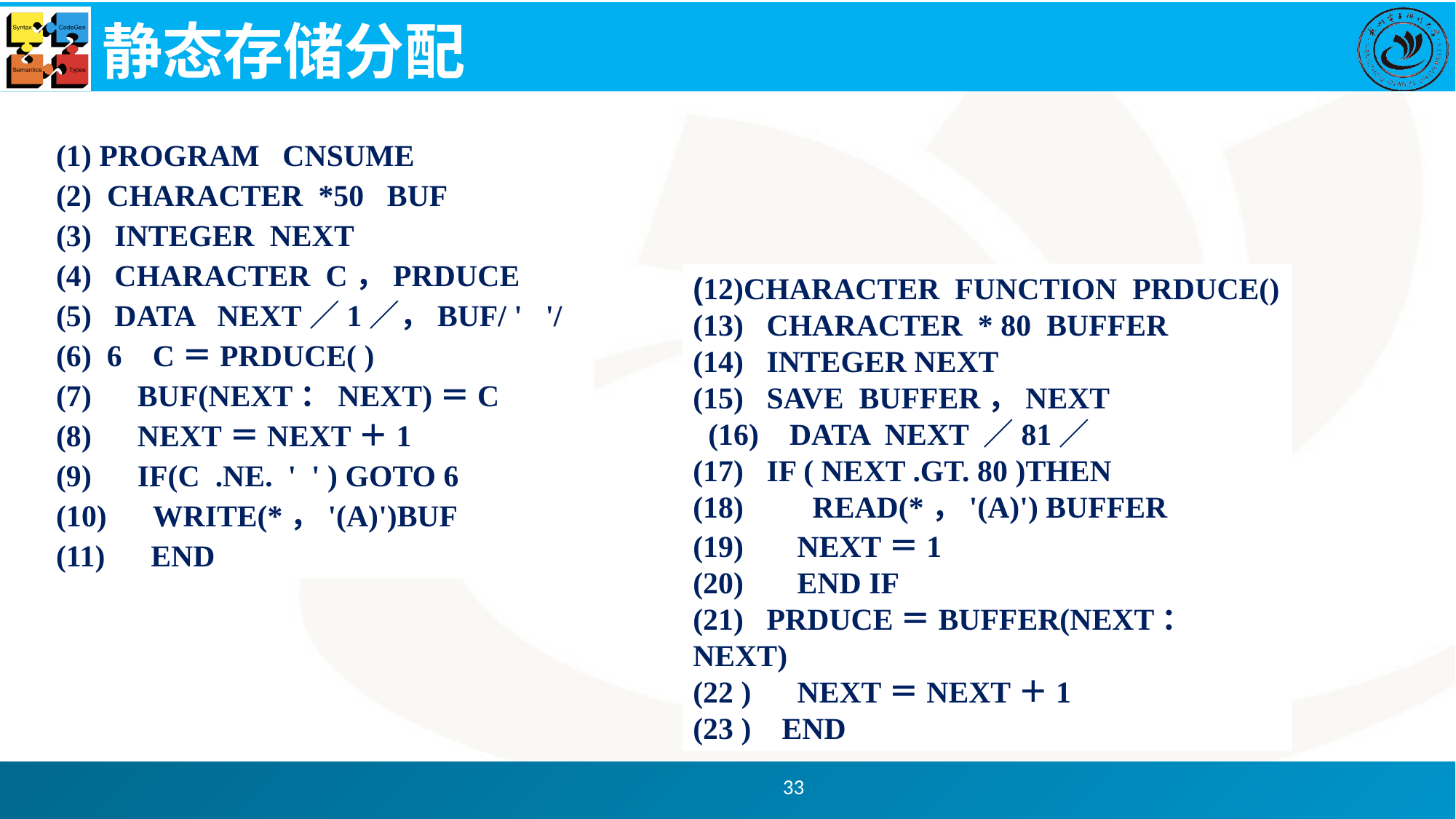

# 静态存储分配
(1) PROGRAM   CNSUME
(2)  CHARACTER  *50   BUF
(3)   INTEGER  NEXT
(4)   CHARACTER  C，PRDUCE
(5)   DATA   NEXT／1／，BUF/ '   '/
(6)  6    C＝PRDUCE( )
(7)      BUF(NEXT：NEXT)＝C
(8)      NEXT＝NEXT＋1
(9)      IF(C  .NE.  '  ' ) GOTO 6
(10)      WRITE(*，'(A)')BUF
(11)      END
(12)CHARACTER  FUNCTION  PRDUCE()
(13)   CHARACTER  * 80  BUFFER
(14)   INTEGER NEXT
(15)   SAVE  BUFFER，NEXT
  (16)    DATA  NEXT ／81／
(17)   IF ( NEXT .GT. 80 )THEN
(18)         READ(*，'(A)') BUFFER
(19)       NEXT＝1
(20)       END IF
(21)   PRDUCE＝BUFFER(NEXT：NEXT)
(22 )      NEXT＝NEXT＋1
(23 )    END
33